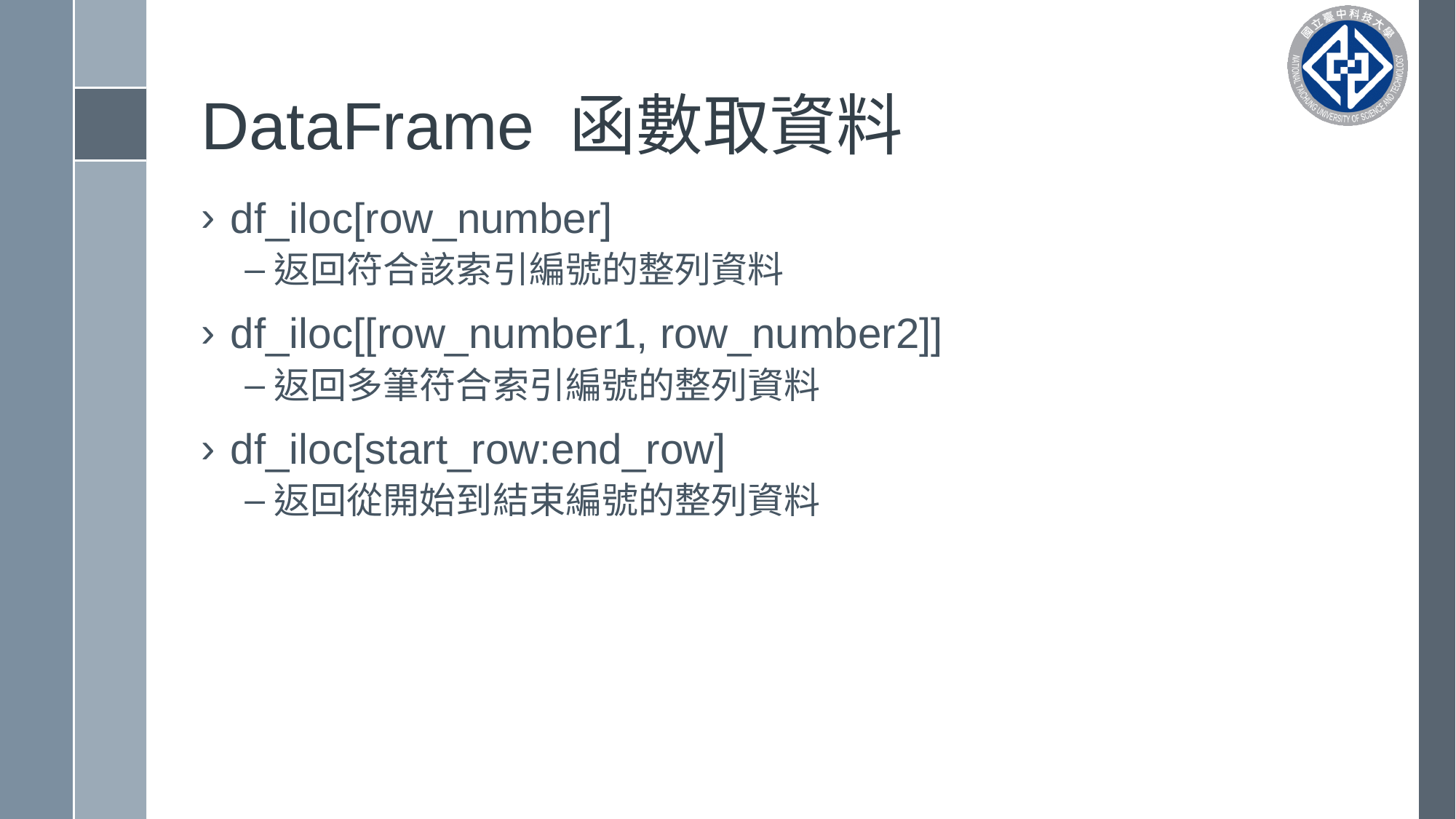

# DataFrame 函數取資料
df_iloc[row_number]
返回符合該索引編號的整列資料
df_iloc[[row_number1, row_number2]]
返回多筆符合索引編號的整列資料
df_iloc[start_row:end_row]
返回從開始到結束編號的整列資料